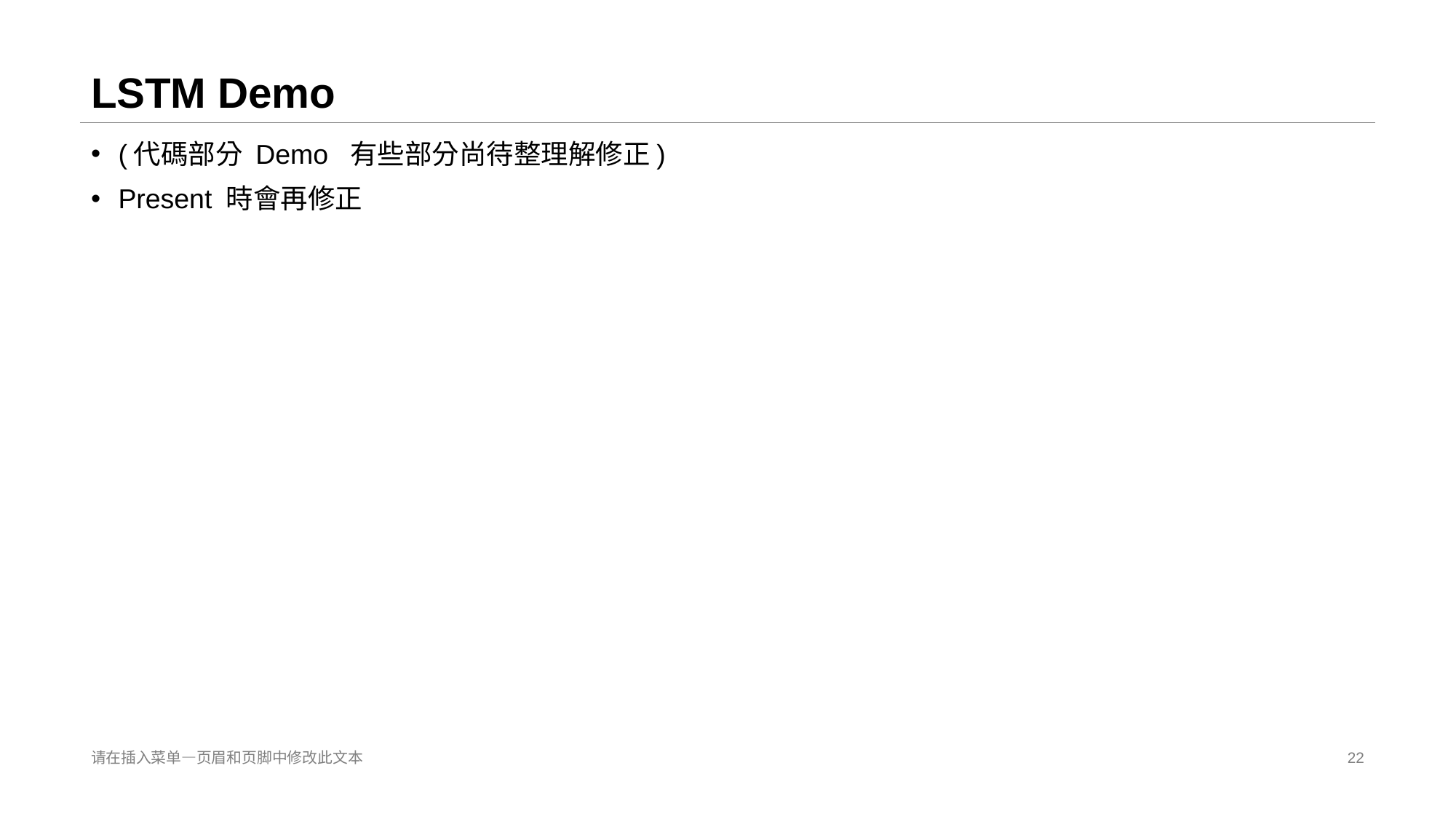

# LSTM Demo
(代碼部分 Demo  有些部分尚待整理解修正)
Present 時會再修正

请在插入菜单—页眉和页脚 中修改此文本
22